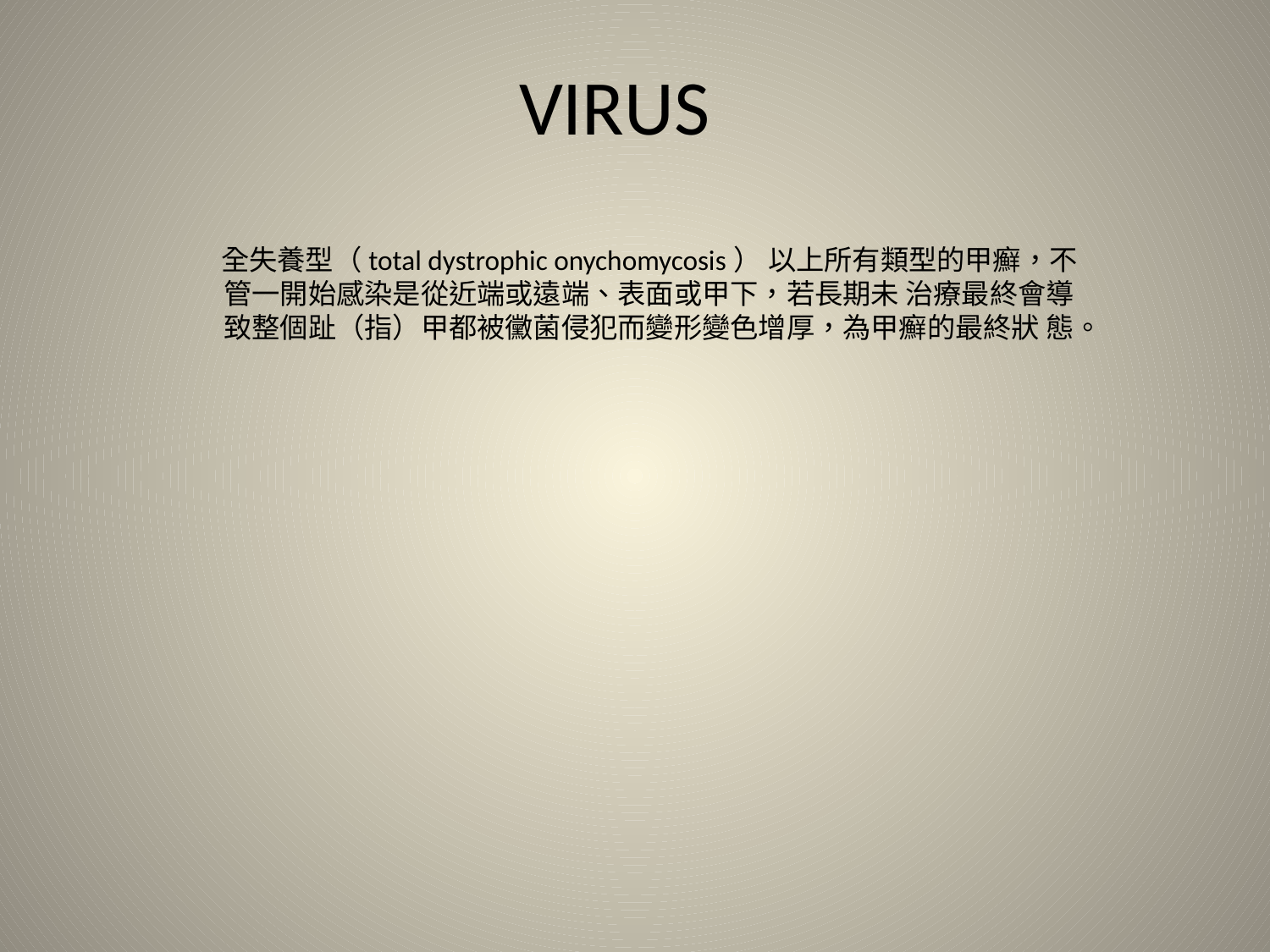

# VIRUS
全失養型（total dystrophic onychomycosis） 以上所有類型的甲癬，不管一開始感染是從近端或遠端、表面或甲下，若長期未 治療最終會導致整個趾（指）甲都被黴菌侵犯而變形變色增厚，為甲癬的最終狀 態。